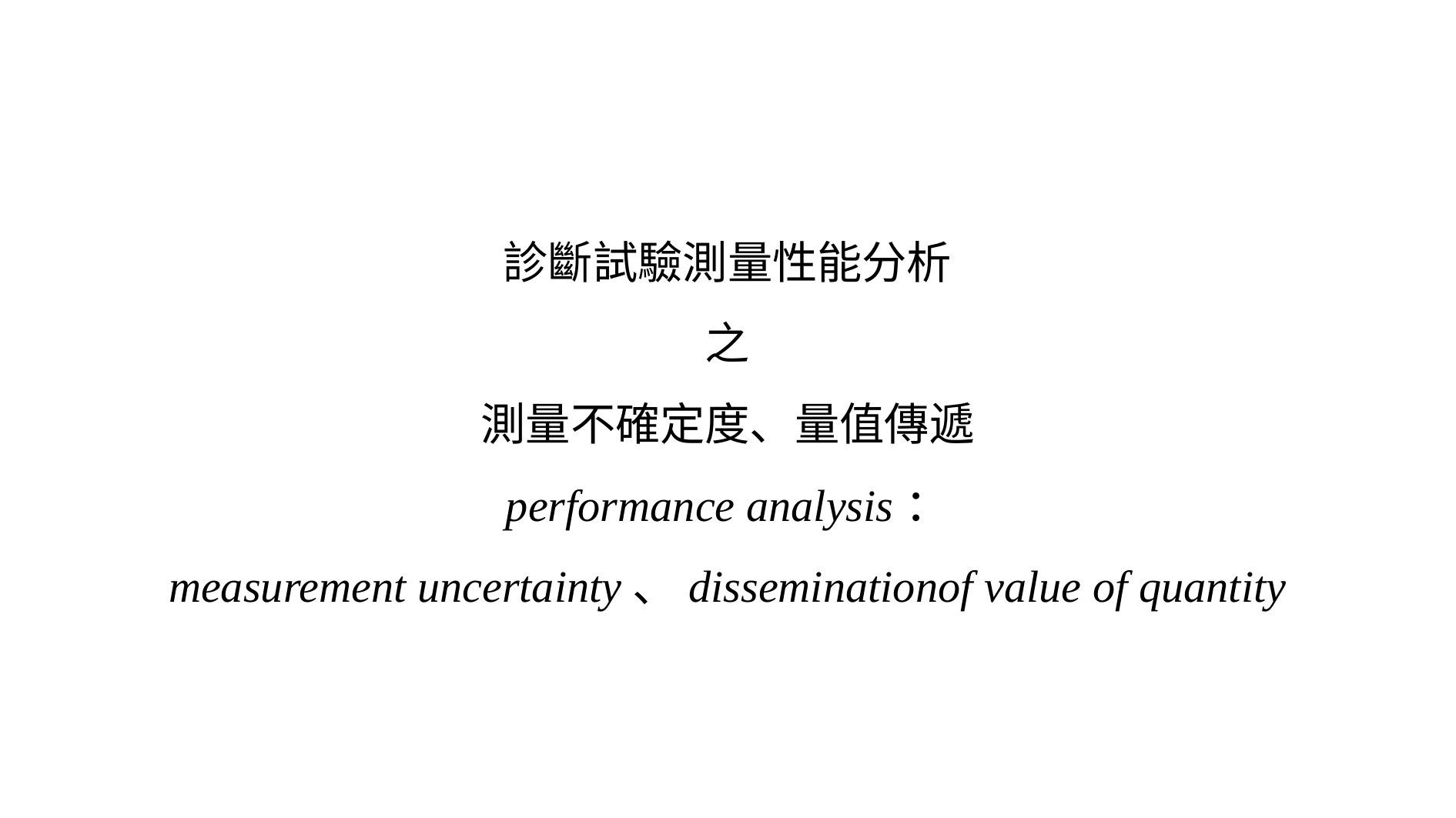

# 診斷試驗測量性能分析 之 測量不確定度、量值傳遞 performance analysis： measurement uncertainty、disseminationof value of quantity